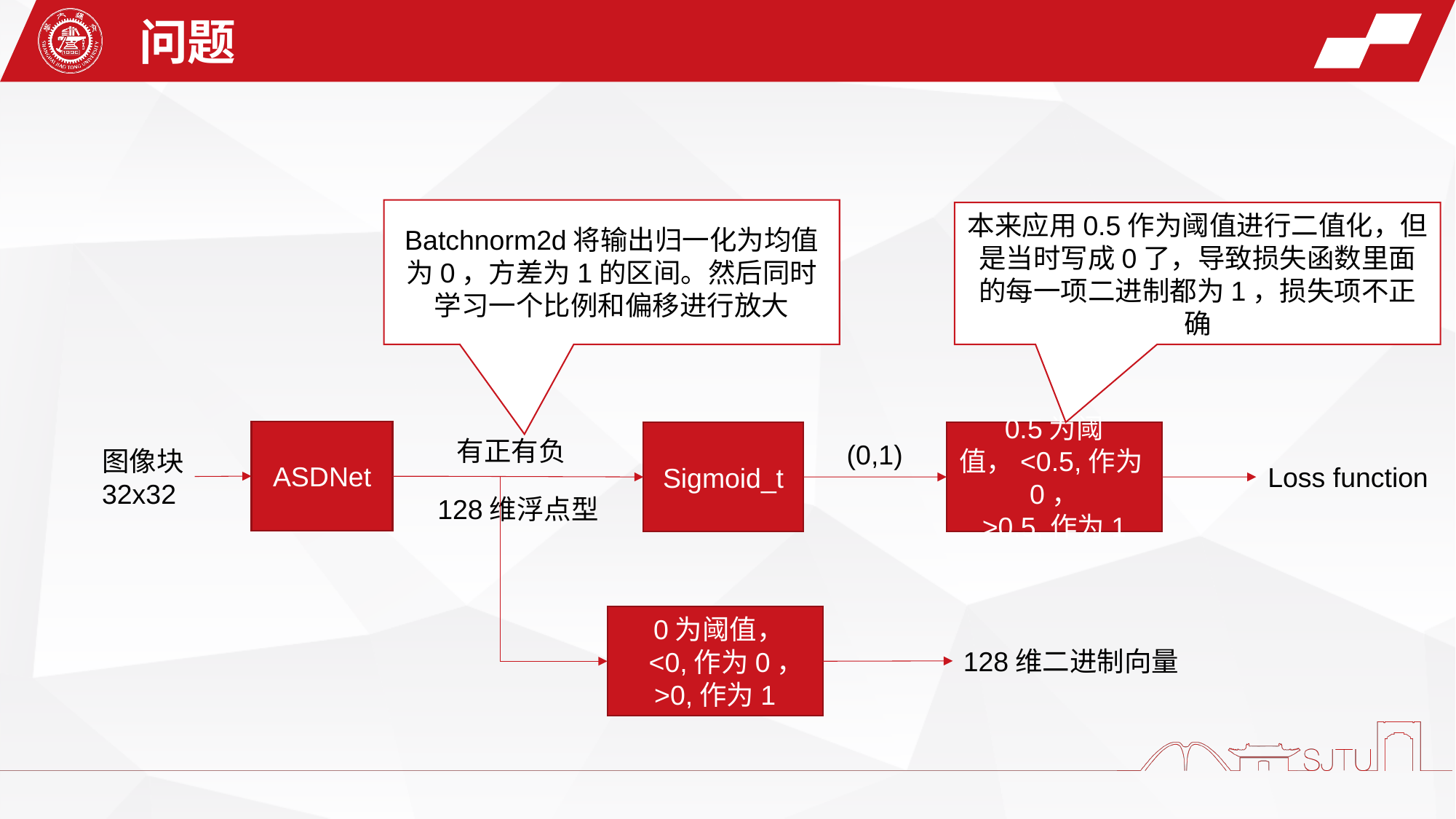

问题
Batchnorm2d将输出归一化为均值为0，方差为1的区间。然后同时学习一个比例和偏移进行放大
本来应用0.5作为阈值进行二值化，但是当时写成0了，导致损失函数里面的每一项二进制都为1，损失项不正确
ASDNet
0.5为阈值，<0.5,作为0，
>0.5,作为1
Sigmoid_t
有正有负
(0,1)
图像块
32x32
Loss function
128维浮点型
 0为阈值，
   <0,作为0，
>0,作为1
128维二进制向量